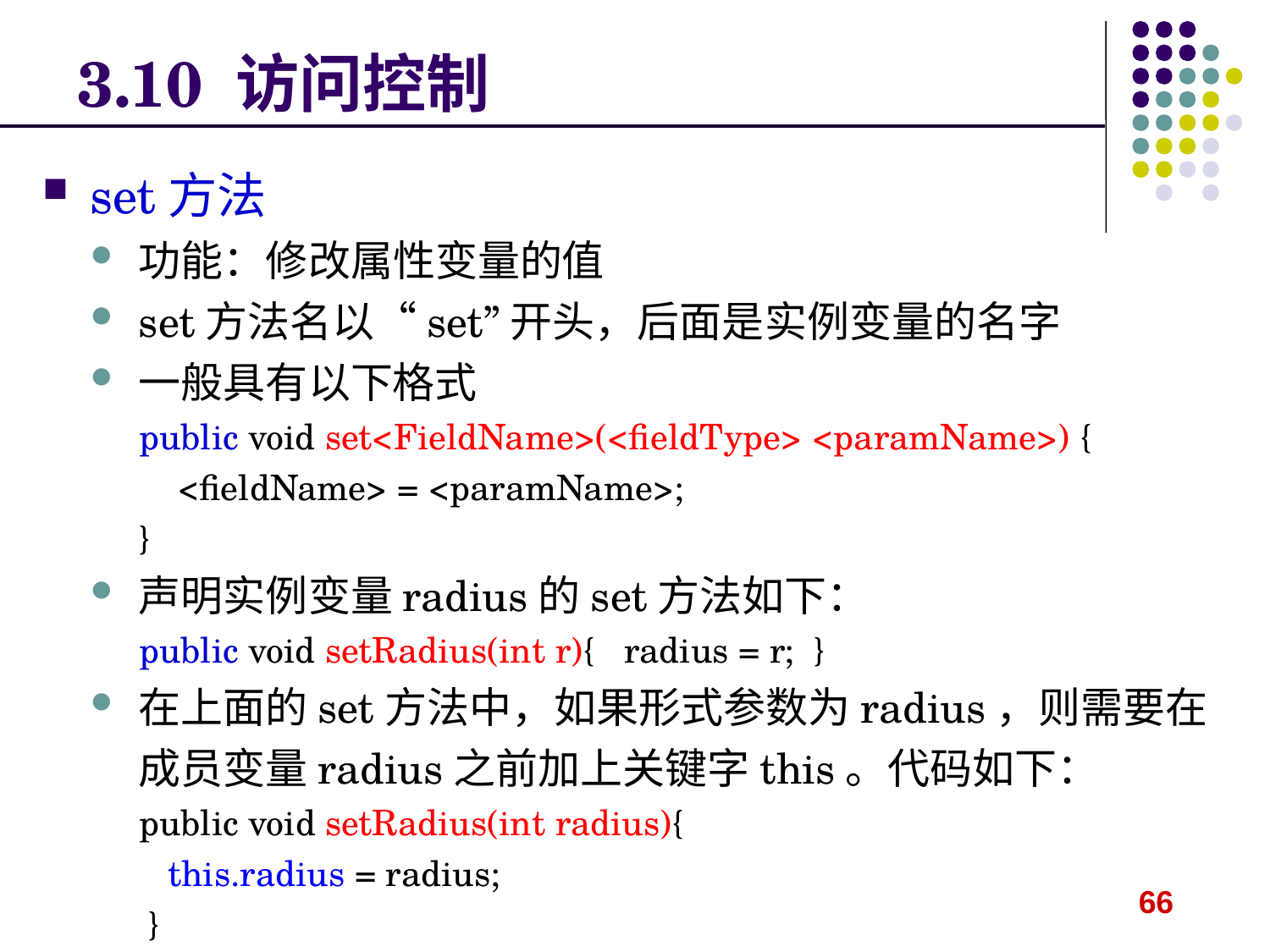

# 3.10 访问控制
set方法
功能：修改属性变量的值
set方法名以“set”开头，后面是实例变量的名字
一般具有以下格式
public void set<FieldName>(<fieldType> <paramName>) {
    <fieldName> = <paramName>;
}
声明实例变量radius的set方法如下：
public void setRadius(int r){   radius = r;  }
在上面的set方法中，如果形式参数为radius，则需要在成员变量radius之前加上关键字this。代码如下：
public void setRadius(int radius){
   this.radius = radius;
 }